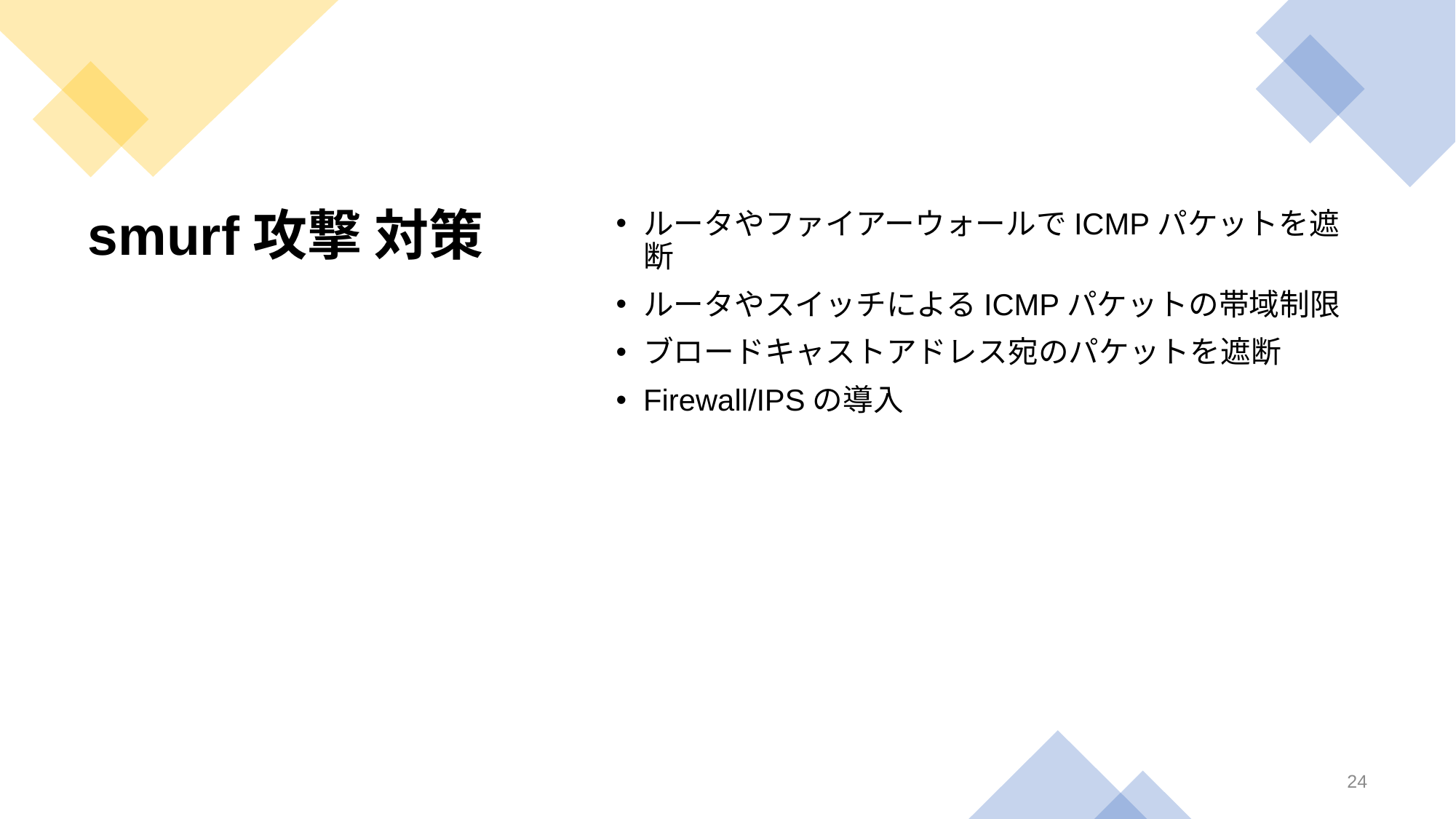

ルータやファイアーウォールでICMPパケットを遮断
ルータやスイッチによるICMPパケットの帯域制限
ブロードキャストアドレス宛のパケットを遮断
Firewall/IPSの導入

# smurf攻撃 対策

24